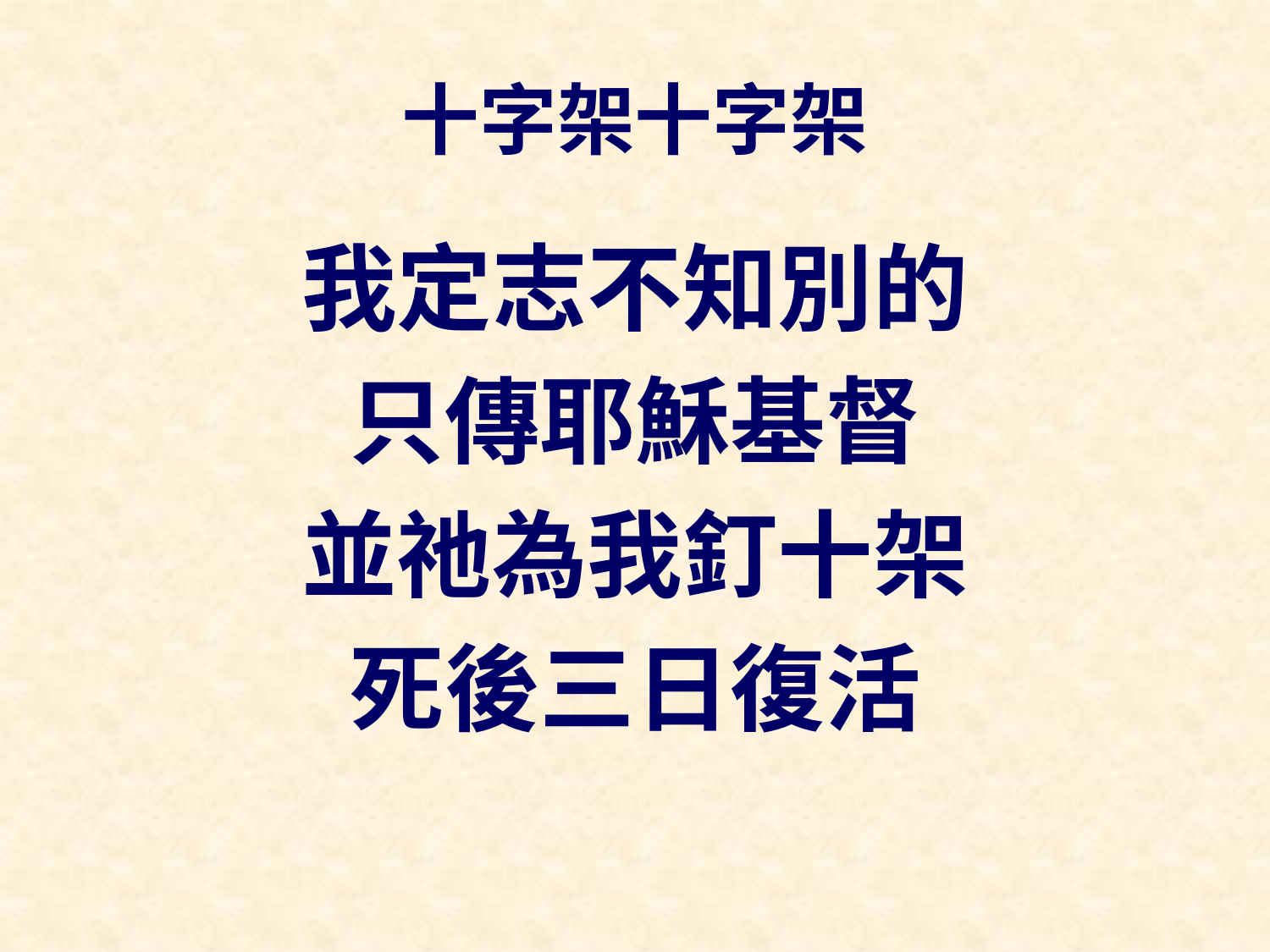

# 十字架十字架
我定志不知別的
只傳耶穌基督
並祂為我釘十架
死後三日復活